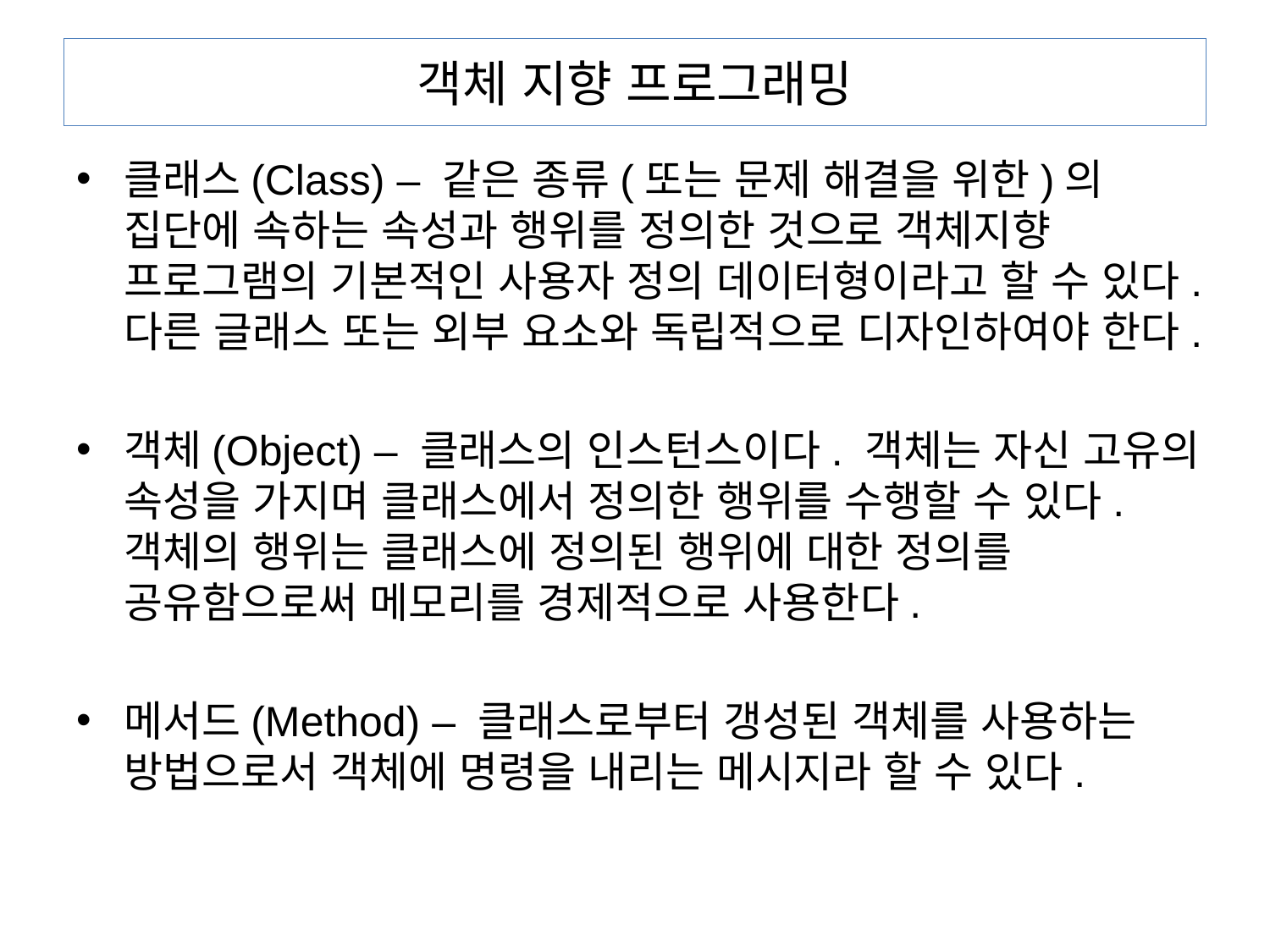

# 객체 지향 프로그래밍
클래스(Class) – 같은 종류(또는 문제 해결을 위한)의 집단에 속하는 속성과 행위를 정의한 것으로 객체지향 프로그램의 기본적인 사용자 정의 데이터형이라고 할 수 있다. 다른 글래스 또는 외부 요소와 독립적으로 디자인하여야 한다.

객체(Object) – 클래스의 인스턴스이다. 객체는 자신 고유의 속성을 가지며 클래스에서 정의한 행위를 수행할 수 있다. 객체의 행위는 클래스에 정의된 행위에 대한 정의를 공유함으로써 메모리를 경제적으로 사용한다.

메서드(Method) – 클래스로부터 갱성된 객체를 사용하는 방법으로서 객체에 명령을 내리는 메시지라 할 수 있다.